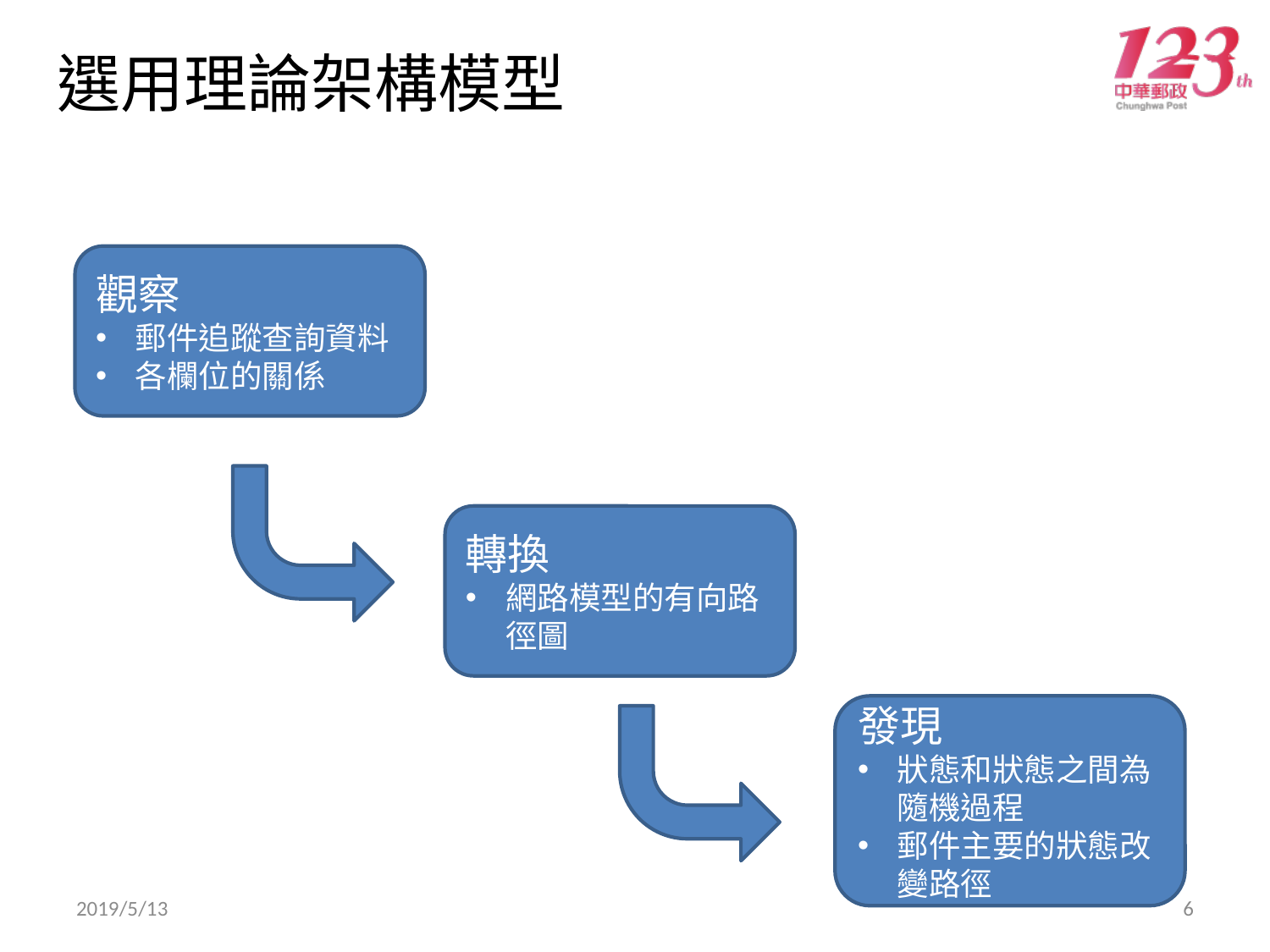

選用理論架構模型
觀察
郵件追蹤查詢資料
各欄位的關係

轉換
網路模型的有向路徑圖
發現
狀態和狀態之間為隨機過程
郵件主要的狀態改變路徑

2019/5/13
6